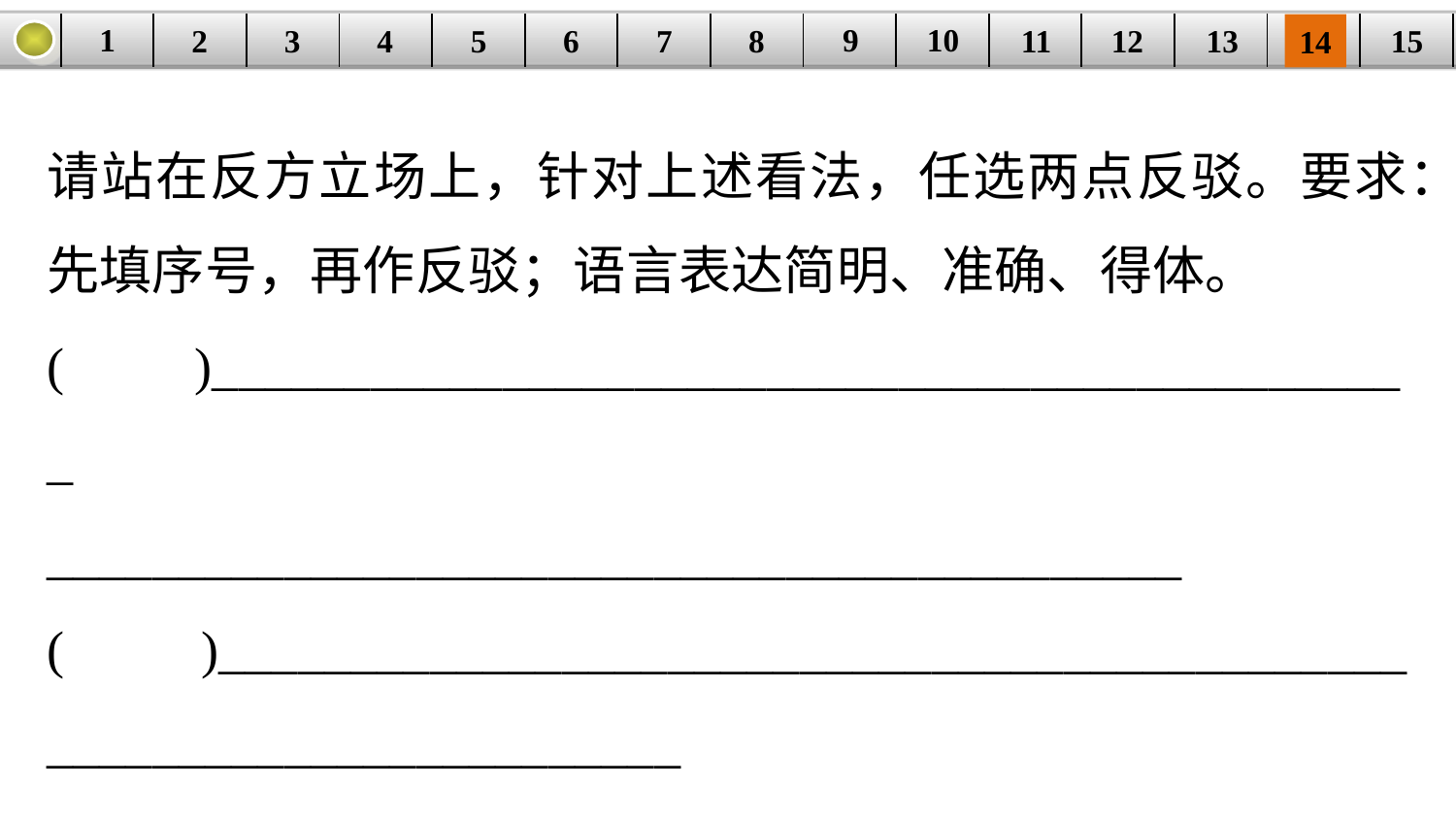

9
10
1
3
4
5
6
8
11
2
12
15
|  |  |  |  |  |  |  |  |  |  |  |  |  |  |  |
| --- | --- | --- | --- | --- | --- | --- | --- | --- | --- | --- | --- | --- | --- | --- |
7
13
14

请站在反方立场上，针对上述看法，任选两点反驳。要求：先填序号，再作反驳；语言表达简明、准确、得体。
(　　)______________________________________________
___________________________________________
(　　)_____________________________________________________________________